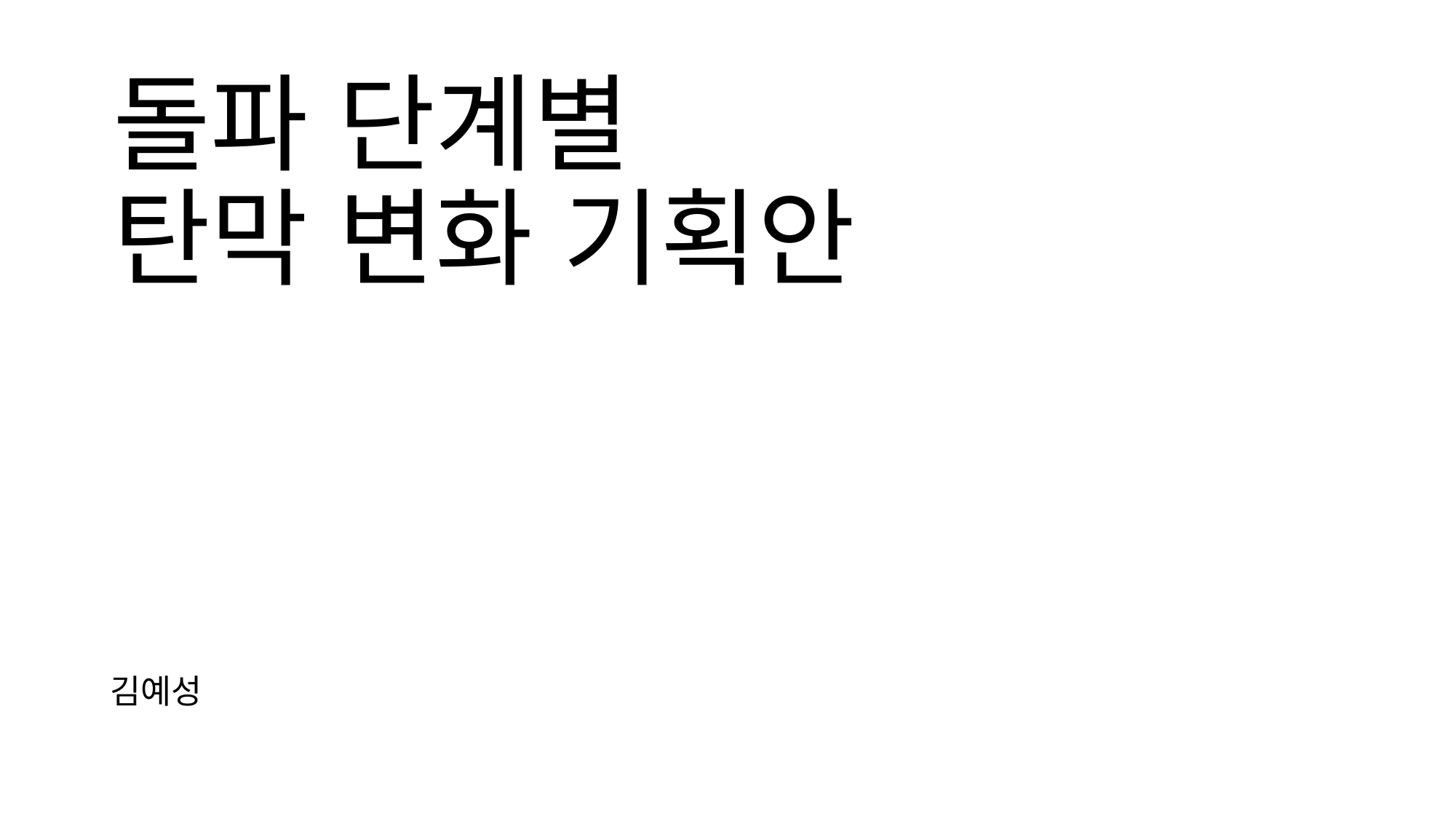

# 돌파 단계별 탄막 변화 기획안
김예성